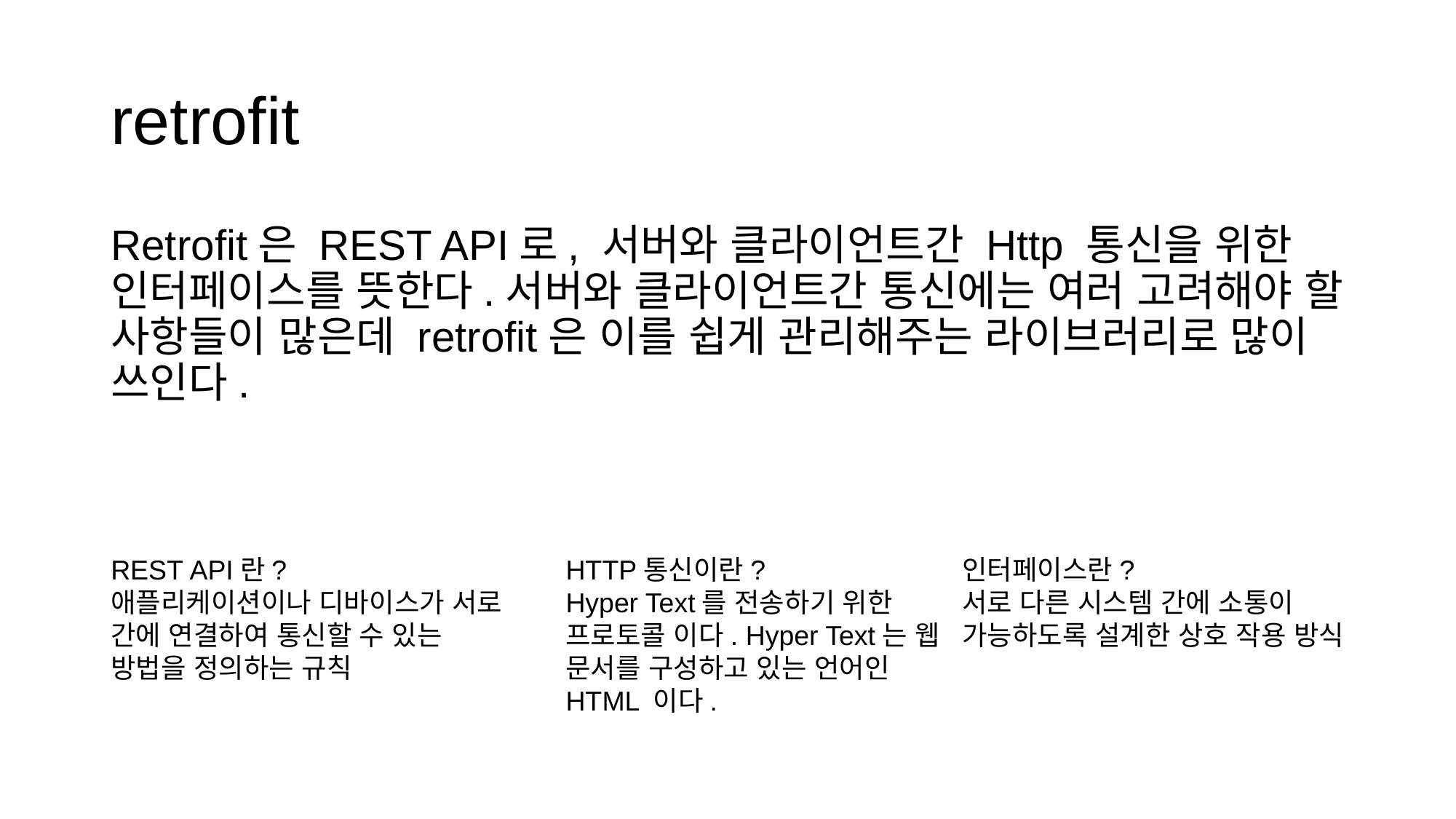

# retrofit
Retrofit은 REST API로, 서버와 클라이언트간 Http 통신을 위한 인터페이스를 뜻한다.서버와 클라이언트간 통신에는 여러 고려해야 할 사항들이 많은데 retrofit은 이를 쉽게 관리해주는 라이브러리로 많이 쓰인다.

REST API란?
애플리케이션이나 디바이스가 서로 간에 연결하여 통신할 수 있는 방법을 정의하는 규칙
HTTP통신이란?
Hyper Text를 전송하기 위한 프로토콜 이다. Hyper Text는 웹 문서를 구성하고 있는 언어인 HTML 이다.
인터페이스란?
서로 다른 시스템 간에 소통이 가능하도록 설계한 상호 작용 방식